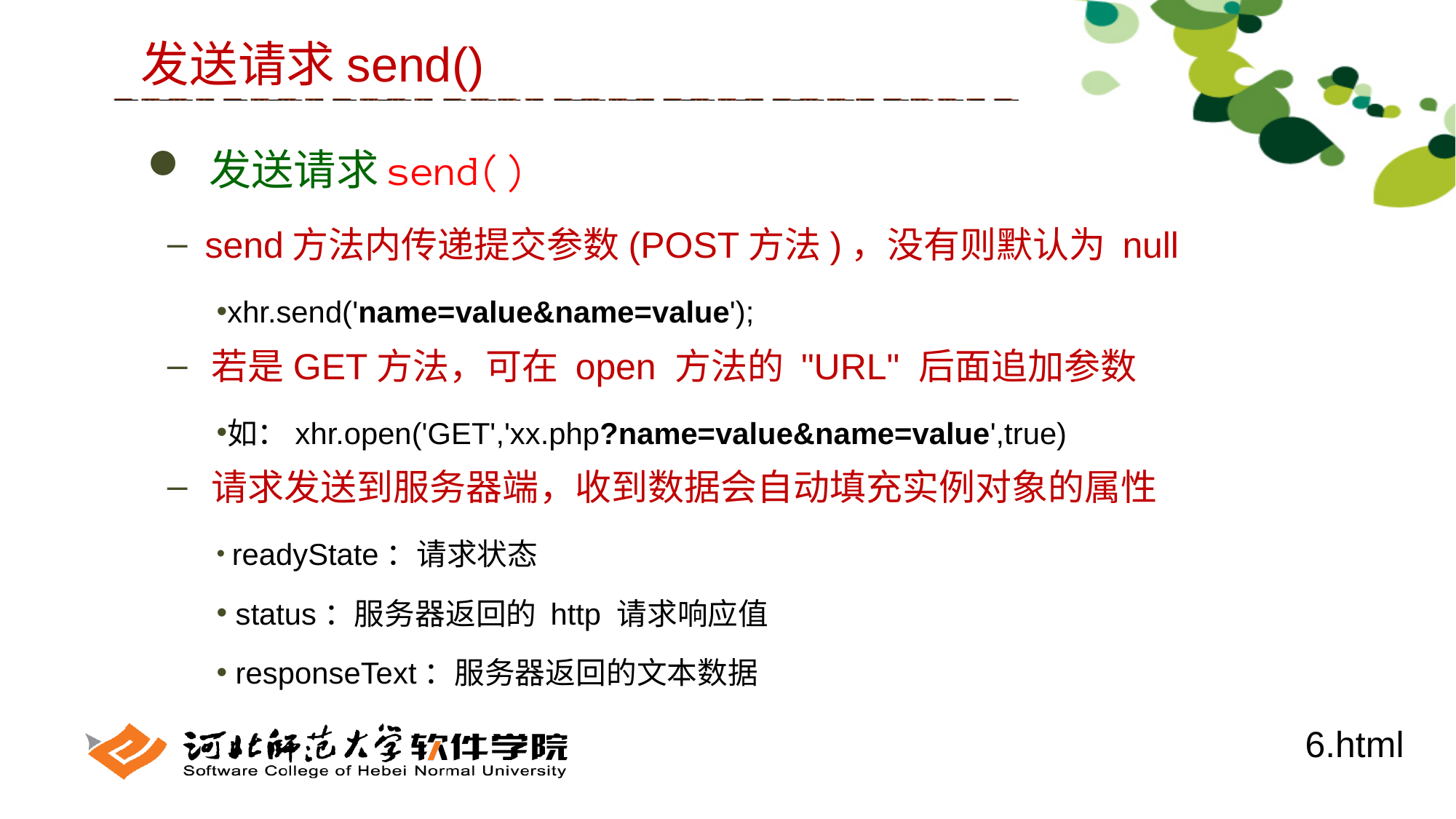

发送请求send()
 发送请求send()
 send方法内传递提交参数(POST方法)，没有则默认为 null
xhr.send('name=value&name=value');
 若是GET方法，可在 open 方法的 "URL" 后面追加参数
如：xhr.open('GET','xx.php?name=value&name=value',true)
 请求发送到服务器端，收到数据会自动填充实例对象的属性
 readyState：请求状态
 status：服务器返回的 http 请求响应值
 responseText：服务器返回的文本数据
6.html